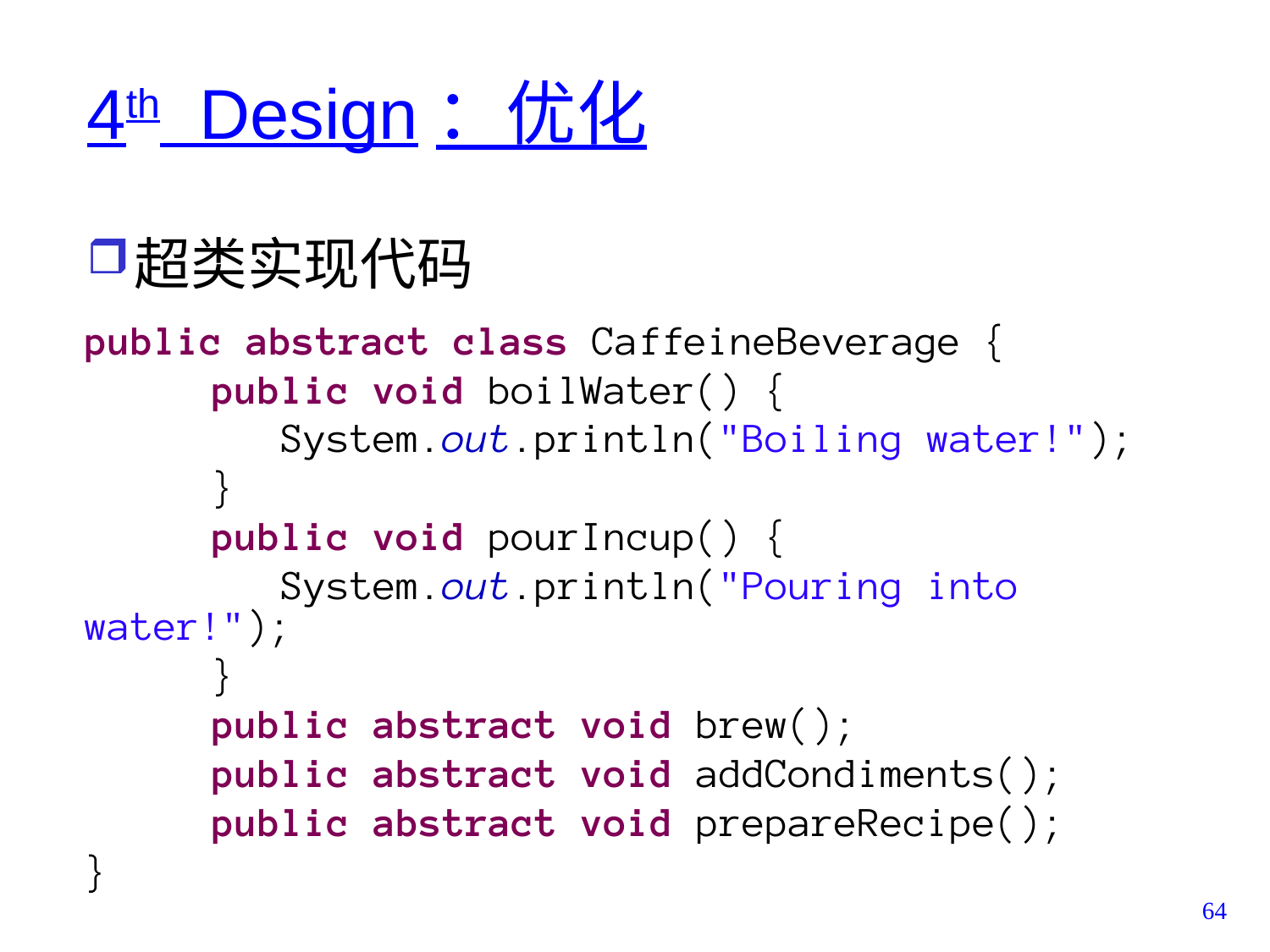

# 4th  Design：优化
超类实现代码
public abstract class CaffeineBeverage {
	public void boilWater() {
	   System.out.println("Boiling water!");
	}
	public void pourIncup() {
	   System.out.println("Pouring into water!");
	}
	public abstract void brew();
	public abstract void addCondiments();
	public abstract void prepareRecipe();
}
64